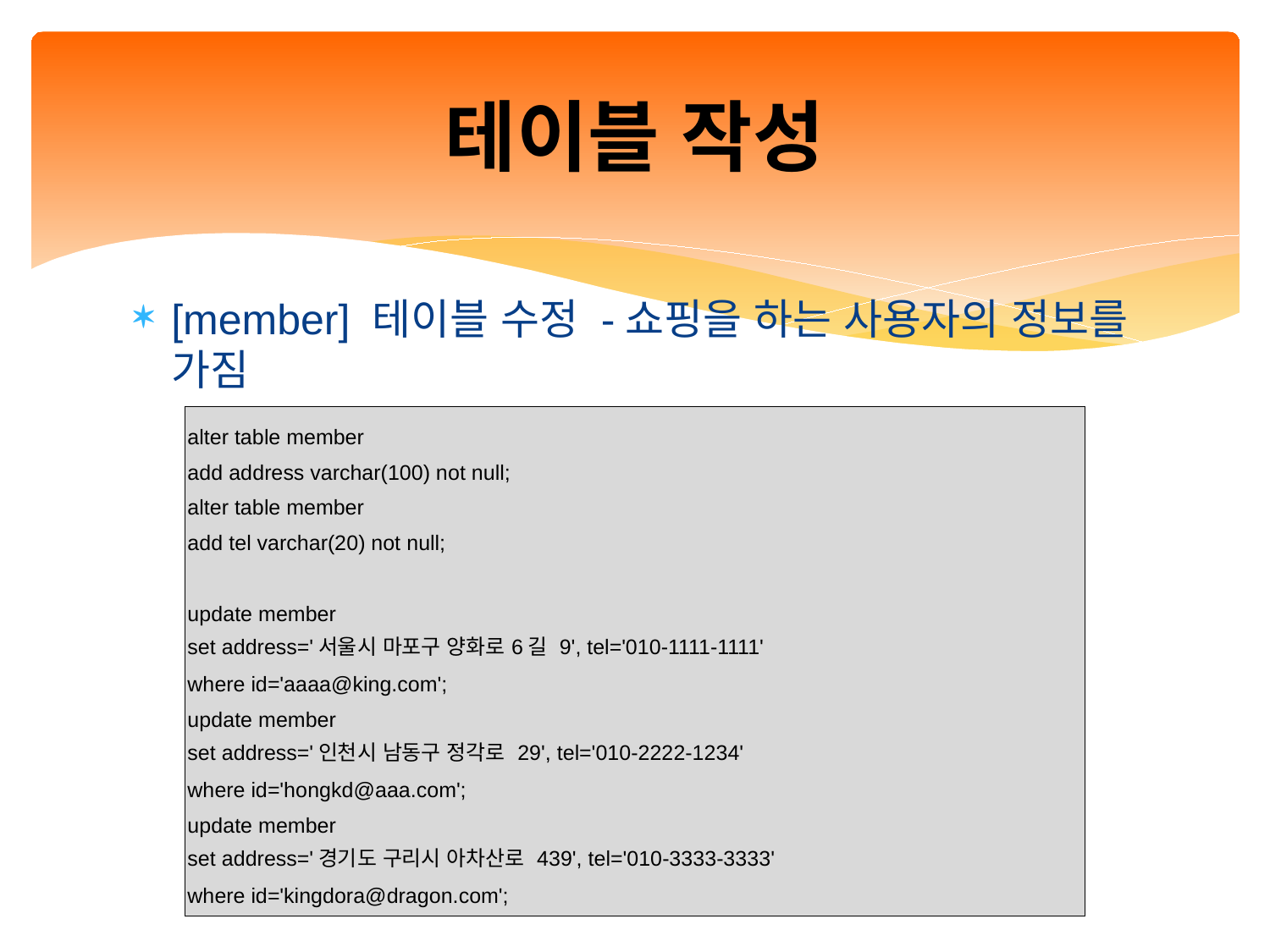

# 테이블 작성
[member] 테이블 수정 -쇼핑을 하는 사용자의 정보를 가짐

| alter table member add address varchar(100) not null; alter table member add tel varchar(20) not null; update member set address='서울시 마포구 양화로6길 9', tel='010-1111-1111' where id='aaaa@king.com'; update member set address='인천시 남동구 정각로 29', tel='010-2222-1234' where id='hongkd@aaa.com'; update member set address='경기도 구리시 아차산로 439', tel='010-3333-3333' where id='kingdora@dragon.com'; |
| --- |